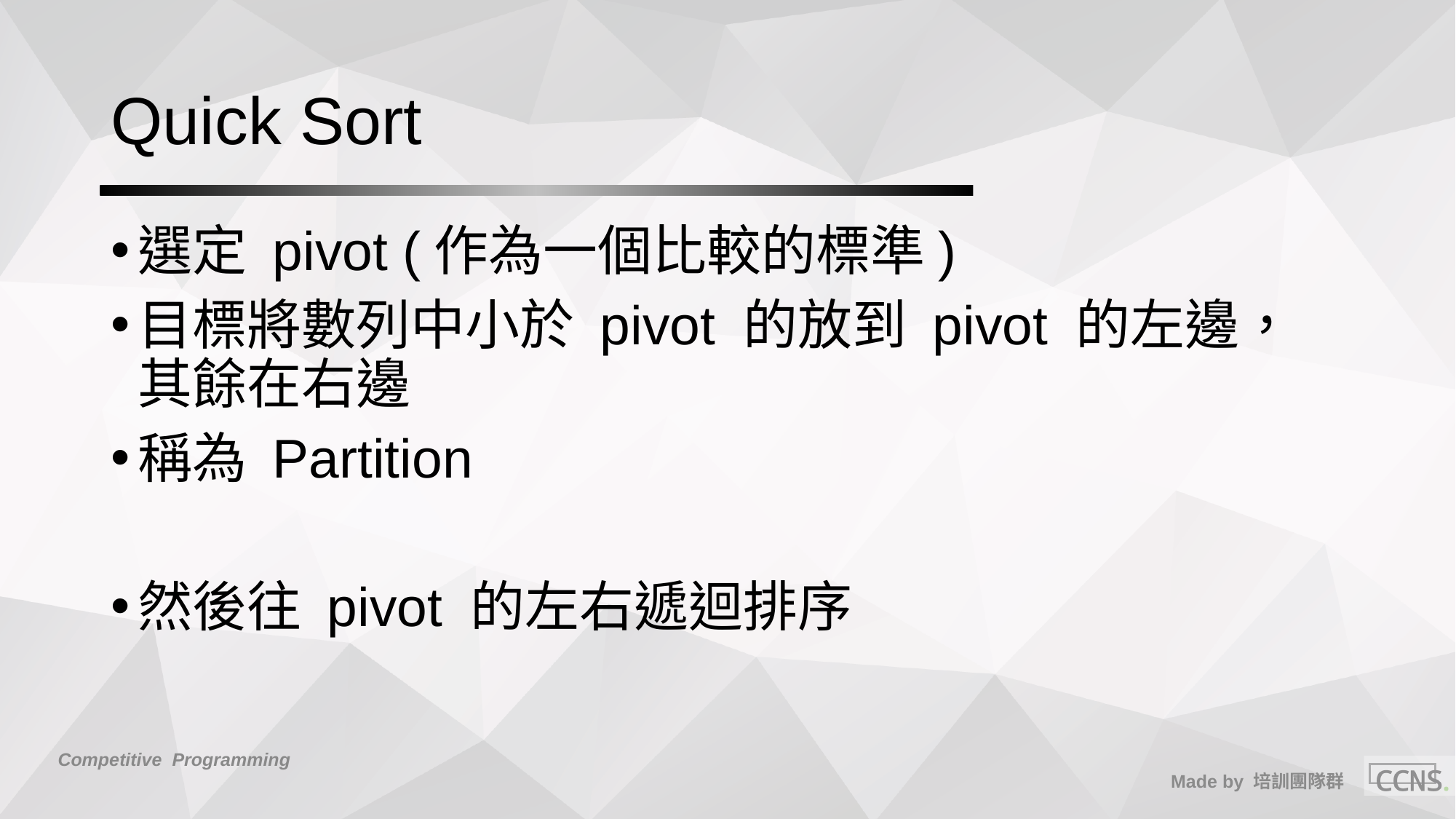

# Quick Sort
選定 pivot (作為一個比較的標準)
目標將數列中小於 pivot 的放到 pivot 的左邊，其餘在右邊
稱為 Partition

然後往 pivot 的左右遞迴排序